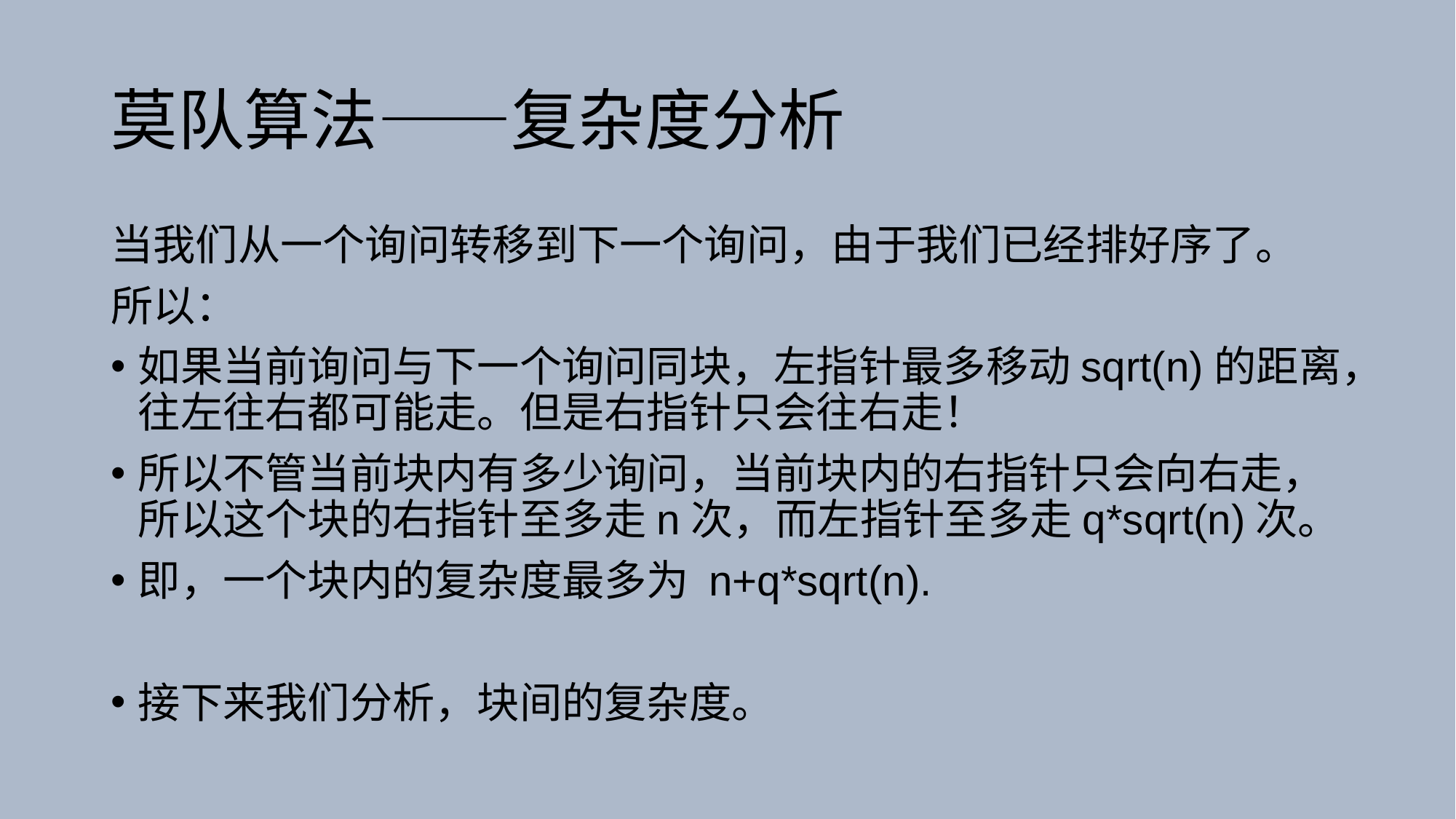

# 莫队算法——复杂度分析
当我们从一个询问转移到下一个询问，由于我们已经排好序了。
所以：
如果当前询问与下一个询问同块，左指针最多移动sqrt(n)的距离，往左往右都可能走。但是右指针只会往右走！
所以不管当前块内有多少询问，当前块内的右指针只会向右走，所以这个块的右指针至多走n次，而左指针至多走q*sqrt(n)次。
即，一个块内的复杂度最多为 n+q*sqrt(n).

接下来我们分析，块间的复杂度。